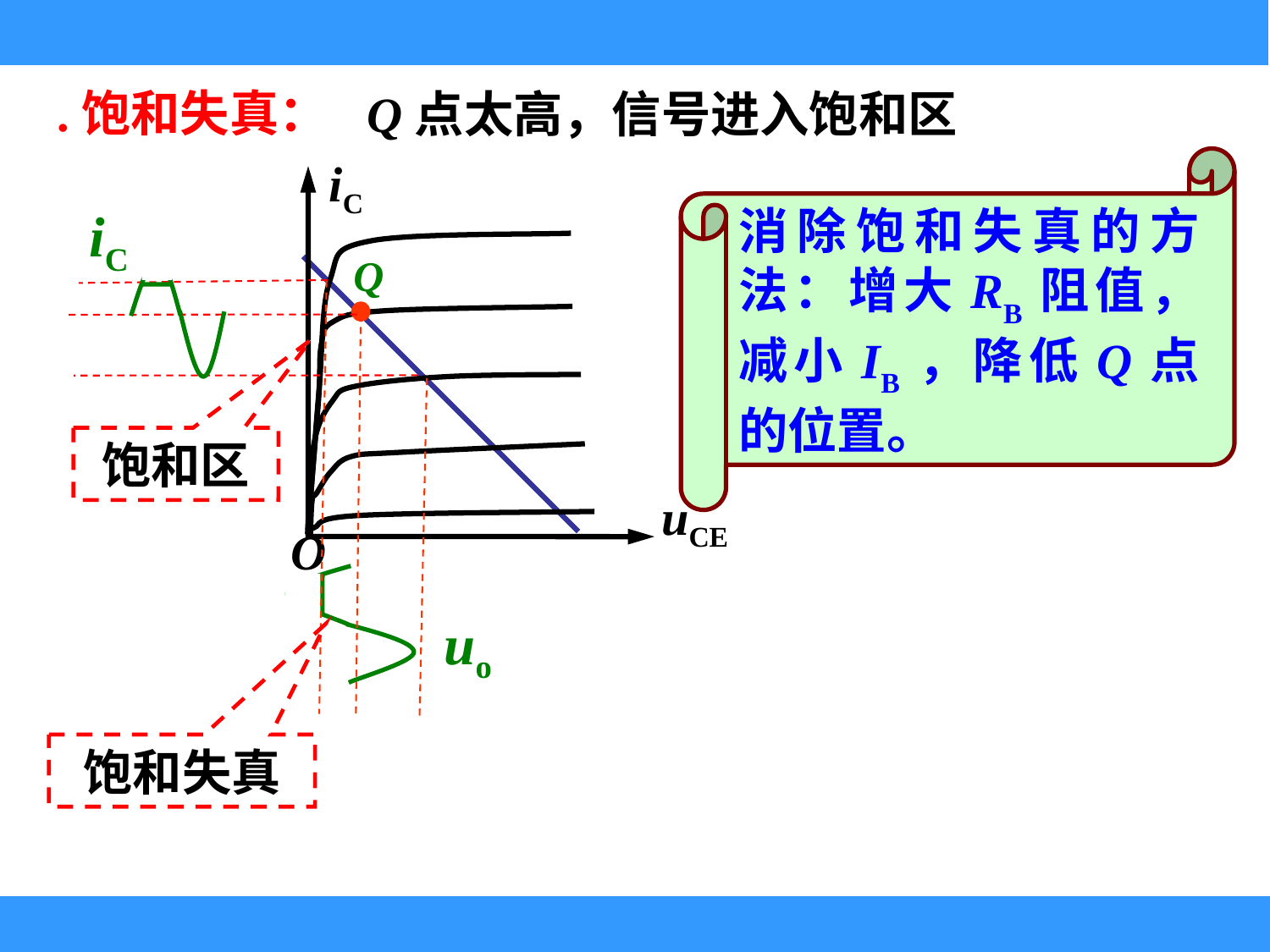

.饱和失真：
Q点太高，信号进入饱和区
iC

uCE

O

iC
消除饱和失真的方法：增大RB阻值，减小IB，降低Q点的位置。
Q

饱和区

uo
饱和失真